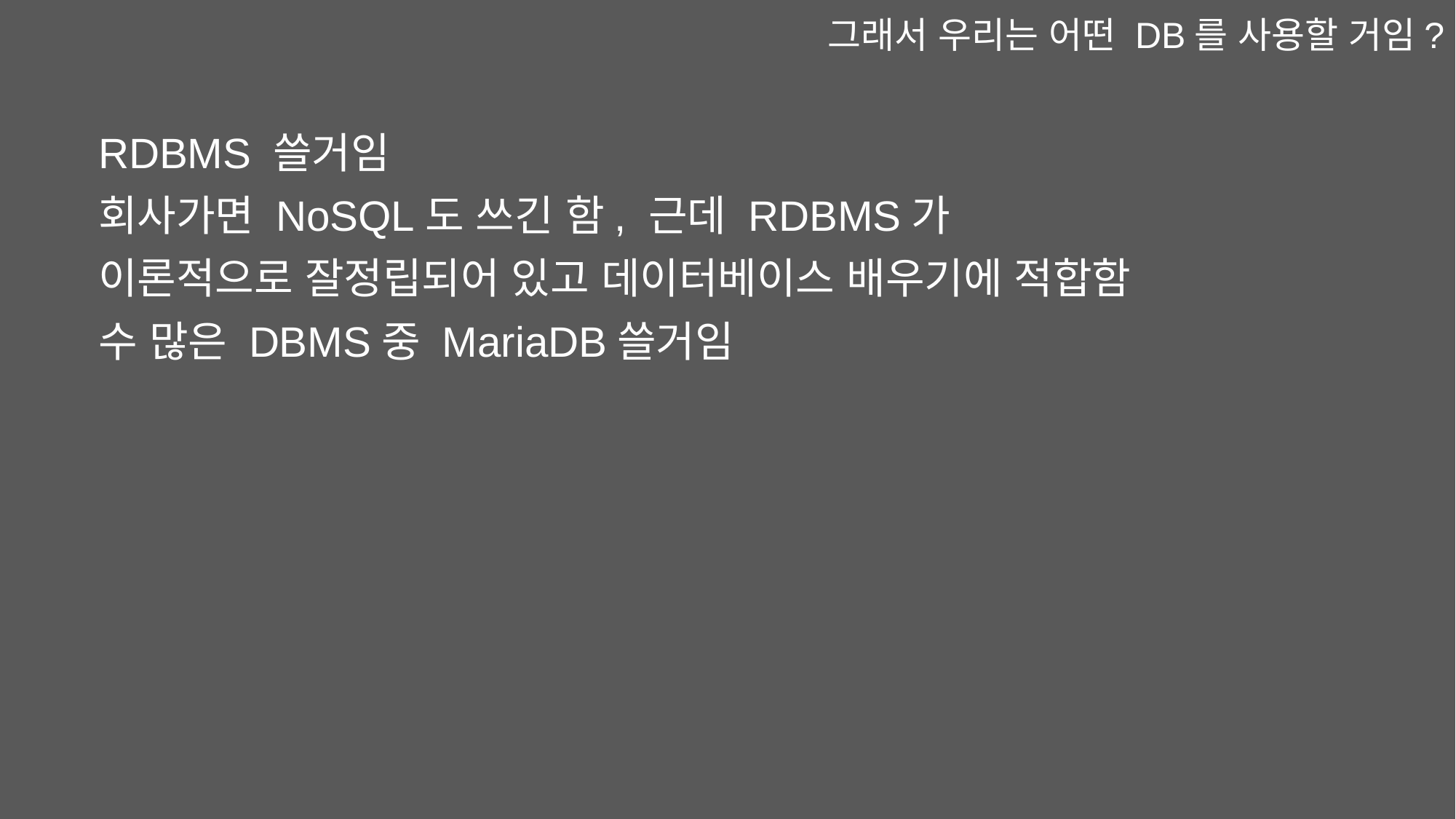

그래서 우리는 어떤 DB를 사용할 거임?
RDBMS 쓸거임
회사가면 NoSQL도 쓰긴 함, 근데 RDBMS가
이론적으로 잘정립되어 있고 데이터베이스 배우기에 적합함
수 많은 DBMS중 MariaDB쓸거임